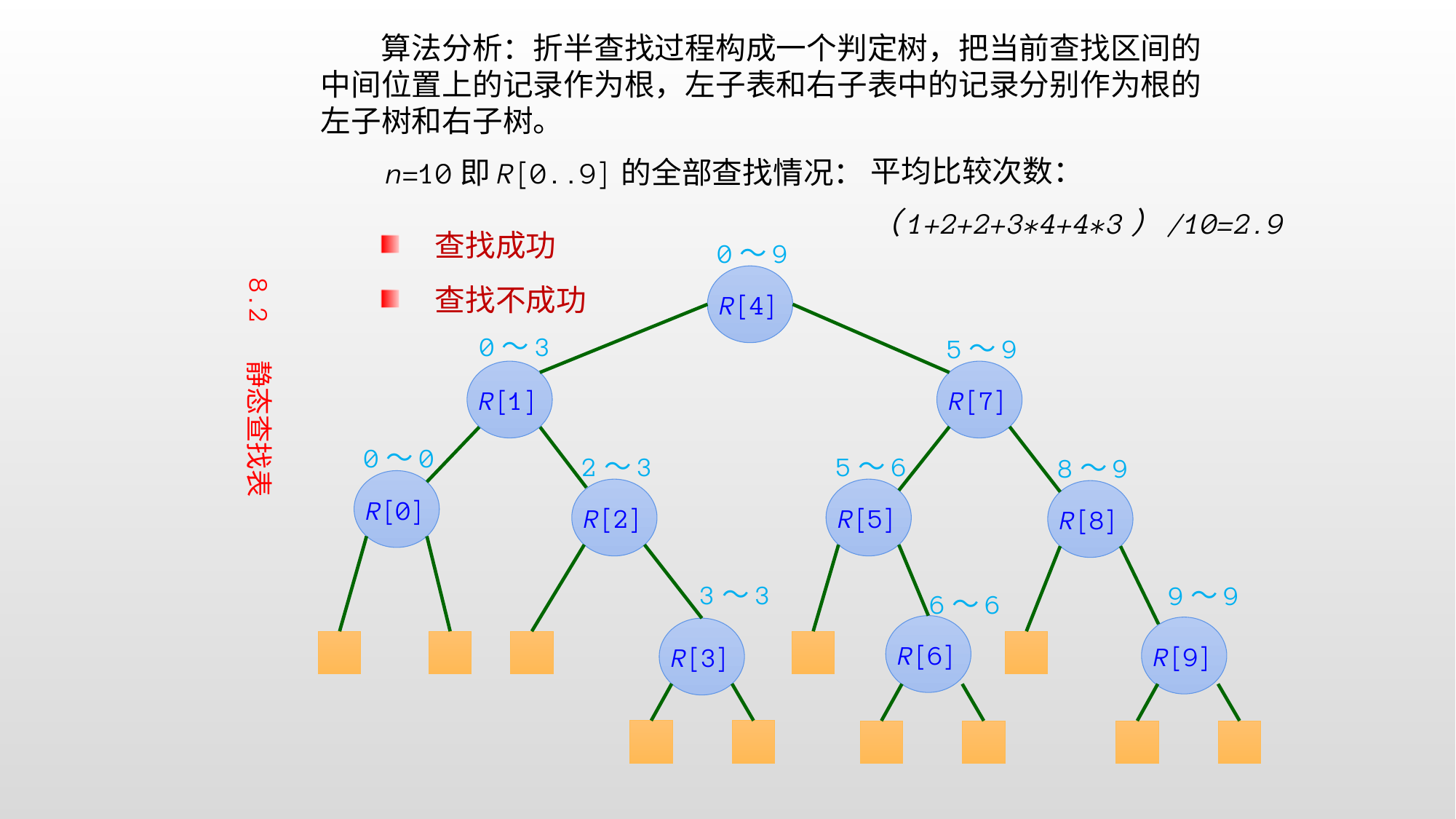

算法分析：折半查找过程构成一个判定树，把当前查找区间的中间位置上的记录作为根，左子表和右子表中的记录分别作为根的左子树和右子树。
    n=10即R[0..9]的全部查找情况：
平均比较次数：
（1+2+2+3*4+4*3）/10=2.9
查找成功
查找不成功
8.2  静态查找表
0～9
R[4]
0～3
R[1]
5～9
R[7]
2～3
R[2]
0～0
R[0]
5～6
R[5]
8～9
R[8]

6～6
R[6]
3～3
R[3]
9～9
R[9]